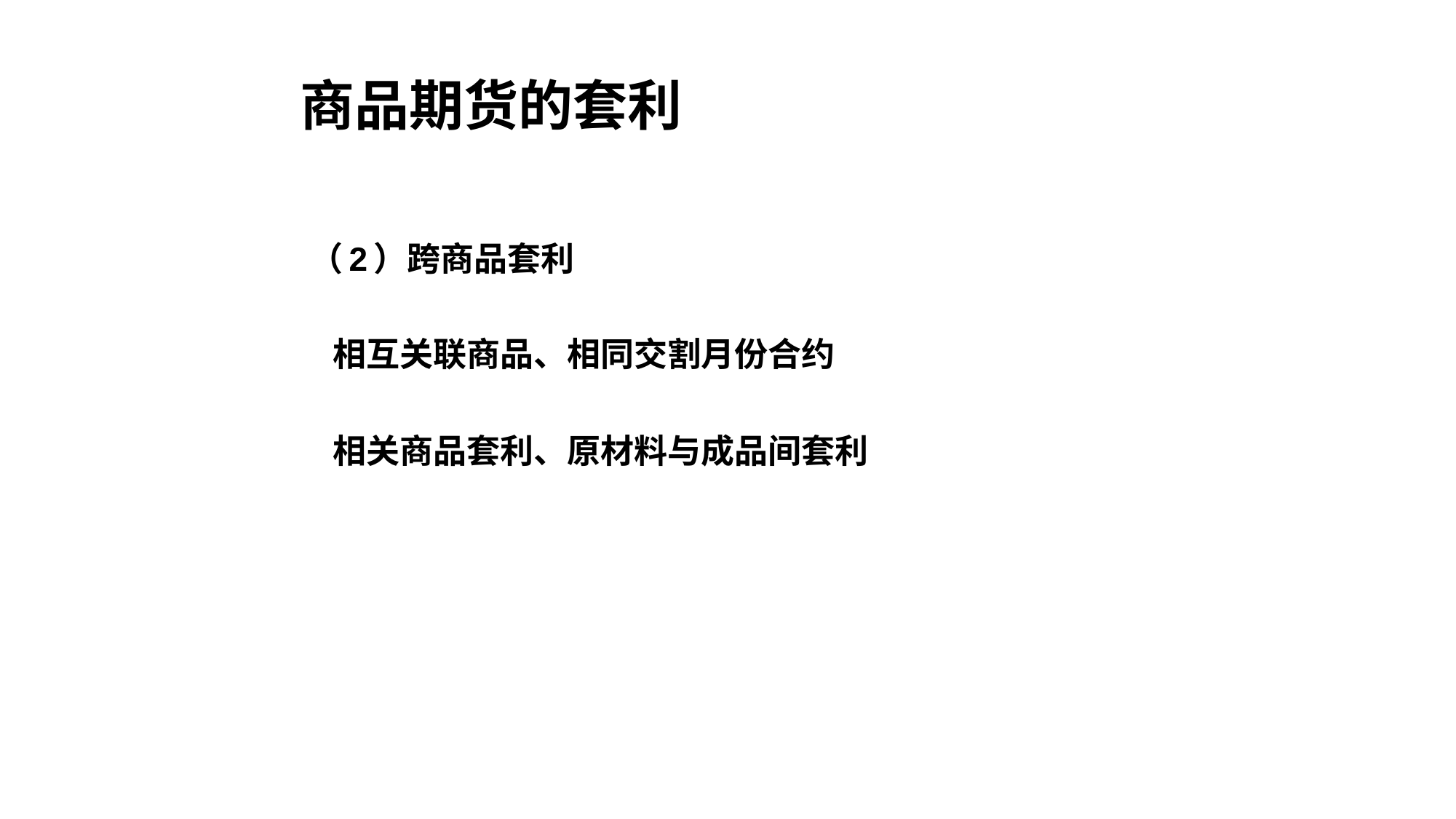

商品期货的套利
     （2）跨商品套利

        相互关联商品、相同交割月份合约

        相关商品套利、原材料与成品间套利